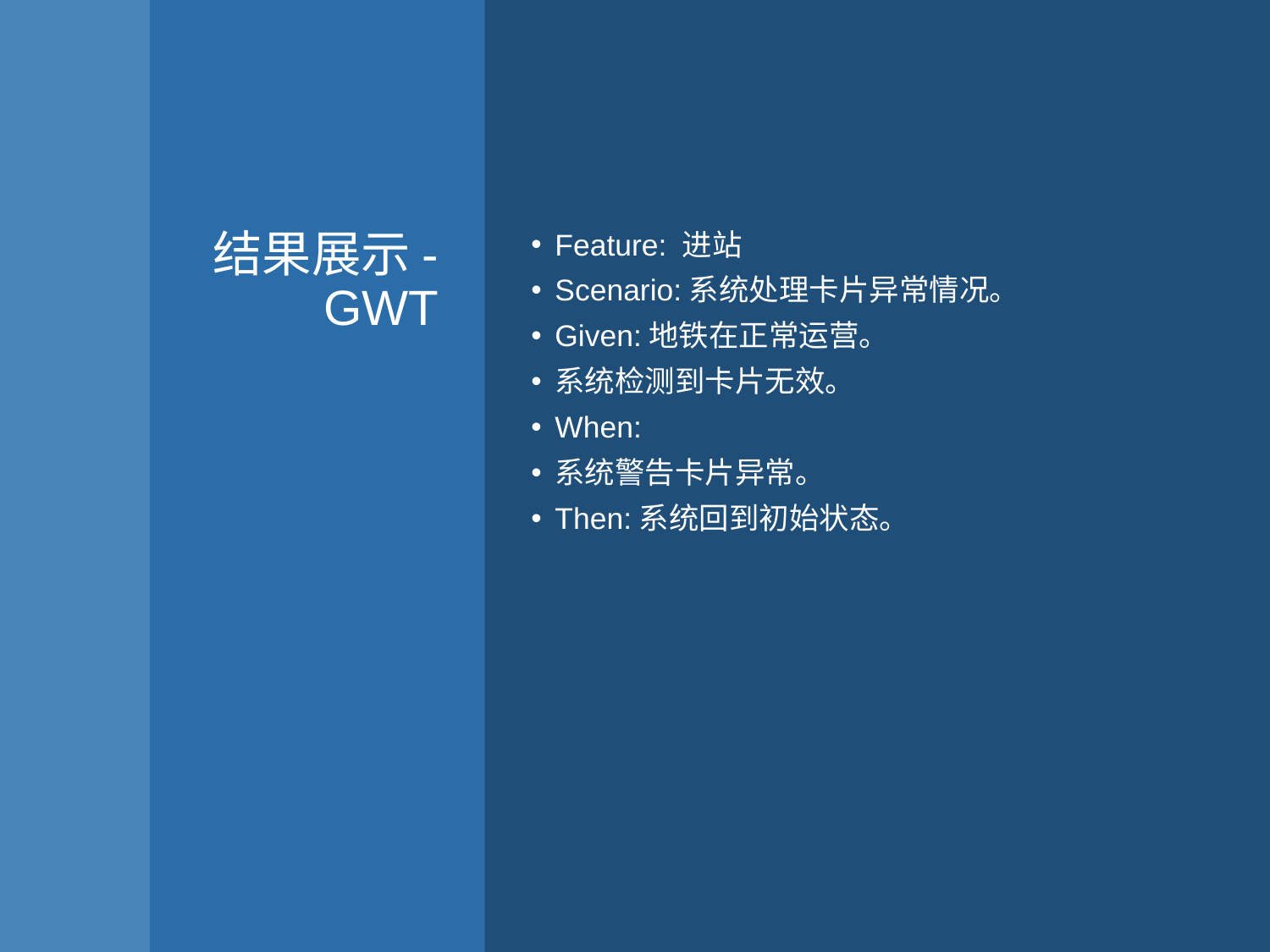

# 结果展示-GWT
Feature: 进站
Scenario:系统处理卡片异常情况。
Given:地铁在正常运营。
系统检测到卡片无效。
When:
系统警告卡片异常。
Then:系统回到初始状态。